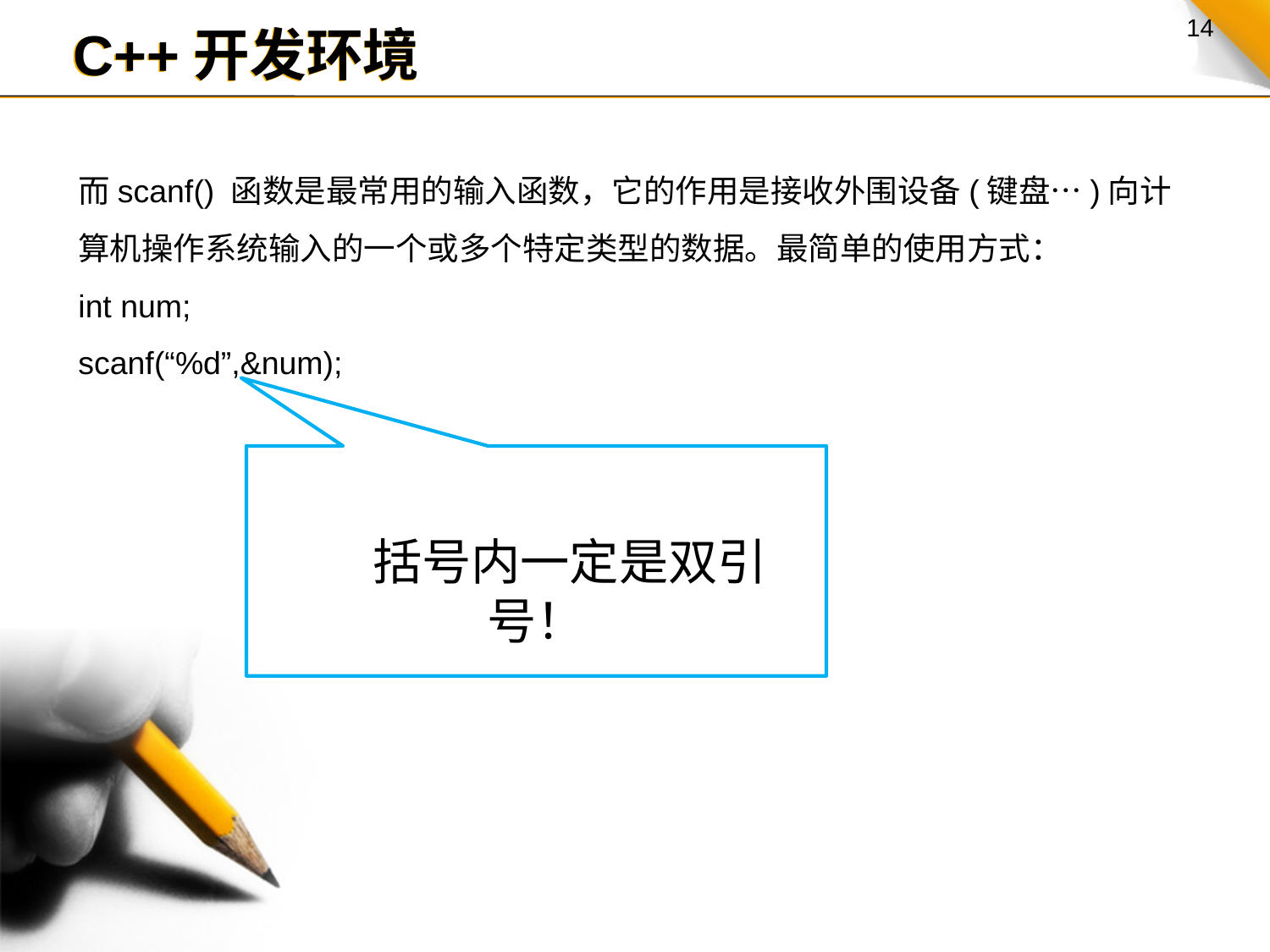

C++开发环境
而scanf() 函数是最常用的输入函数，它的作用是接收外围设备(键盘…)向计算机操作系统输入的一个或多个特定类型的数据。最简单的使用方式：
int num;
scanf(“%d”,&num);

     括号内一定是双引号！